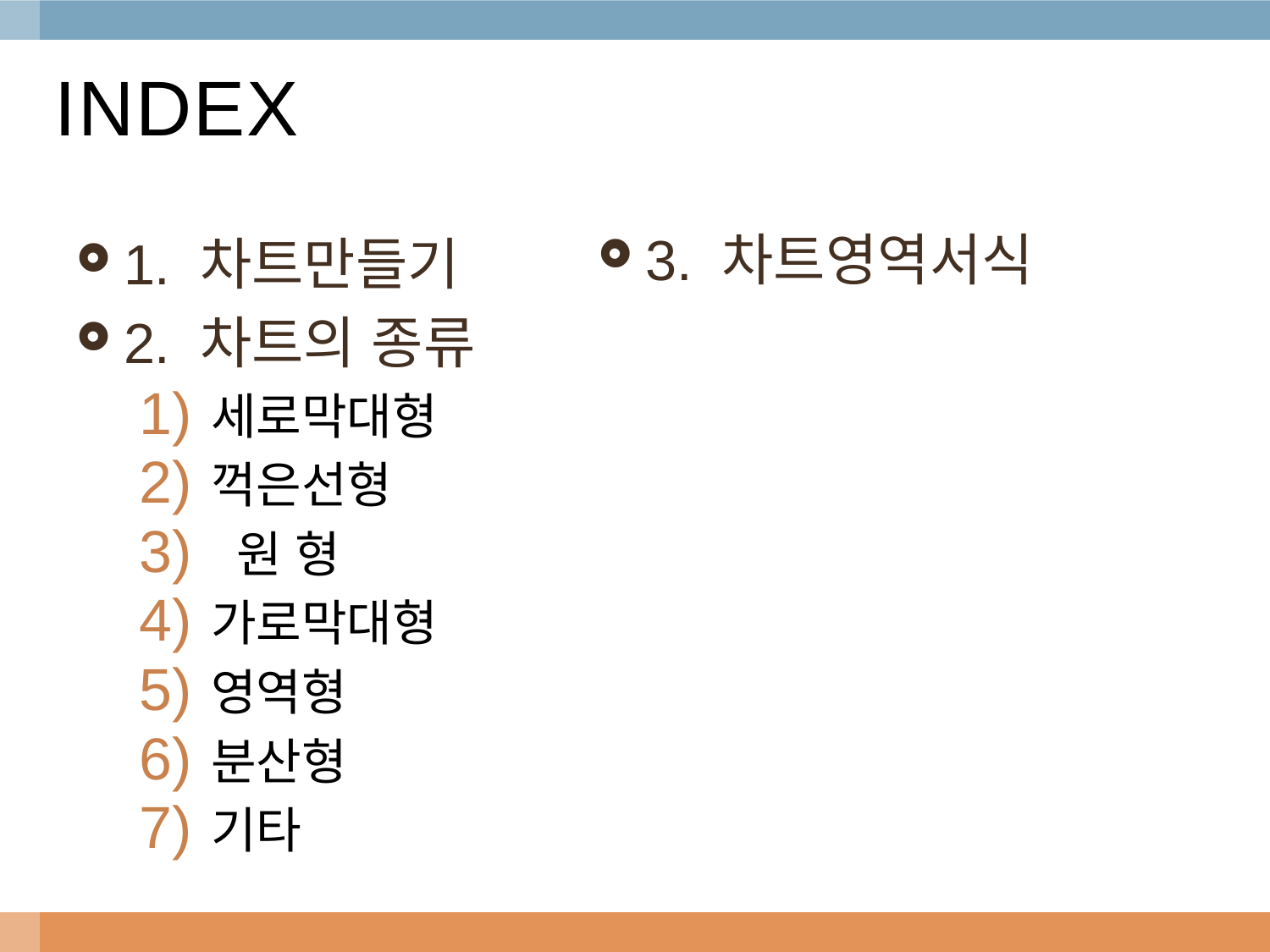

# INDEX
3. 차트영역서식
1. 차트만들기
2. 차트의 종류
세로막대형
꺽은선형
 원 형
가로막대형
영역형
분산형
기타